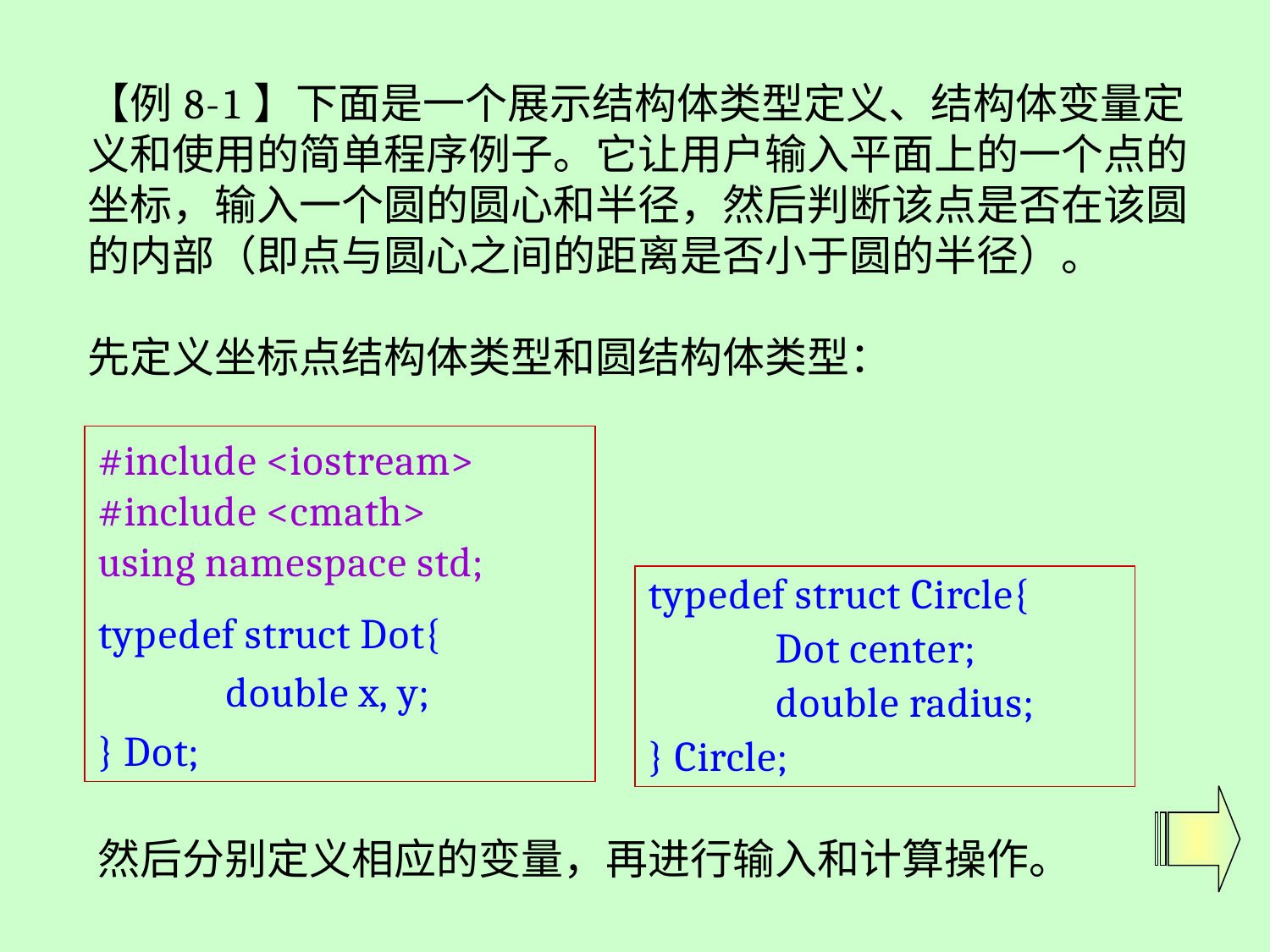

【例8-1】下面是一个展示结构体类型定义、结构体变量定义和使用的简单程序例子。它让用户输入平面上的一个点的坐标，输入一个圆的圆心和半径，然后判断该点是否在该圆的内部（即点与圆心之间的距离是否小于圆的半径）。

先定义坐标点结构体类型和圆结构体类型：
#include <iostream>
#include <cmath>
using namespace std;
typedef struct Dot{
	double x, y;
} Dot;
typedef struct Circle{
	Dot center;
	double radius;
} Circle;

然后分别定义相应的变量，再进行输入和计算操作。
25